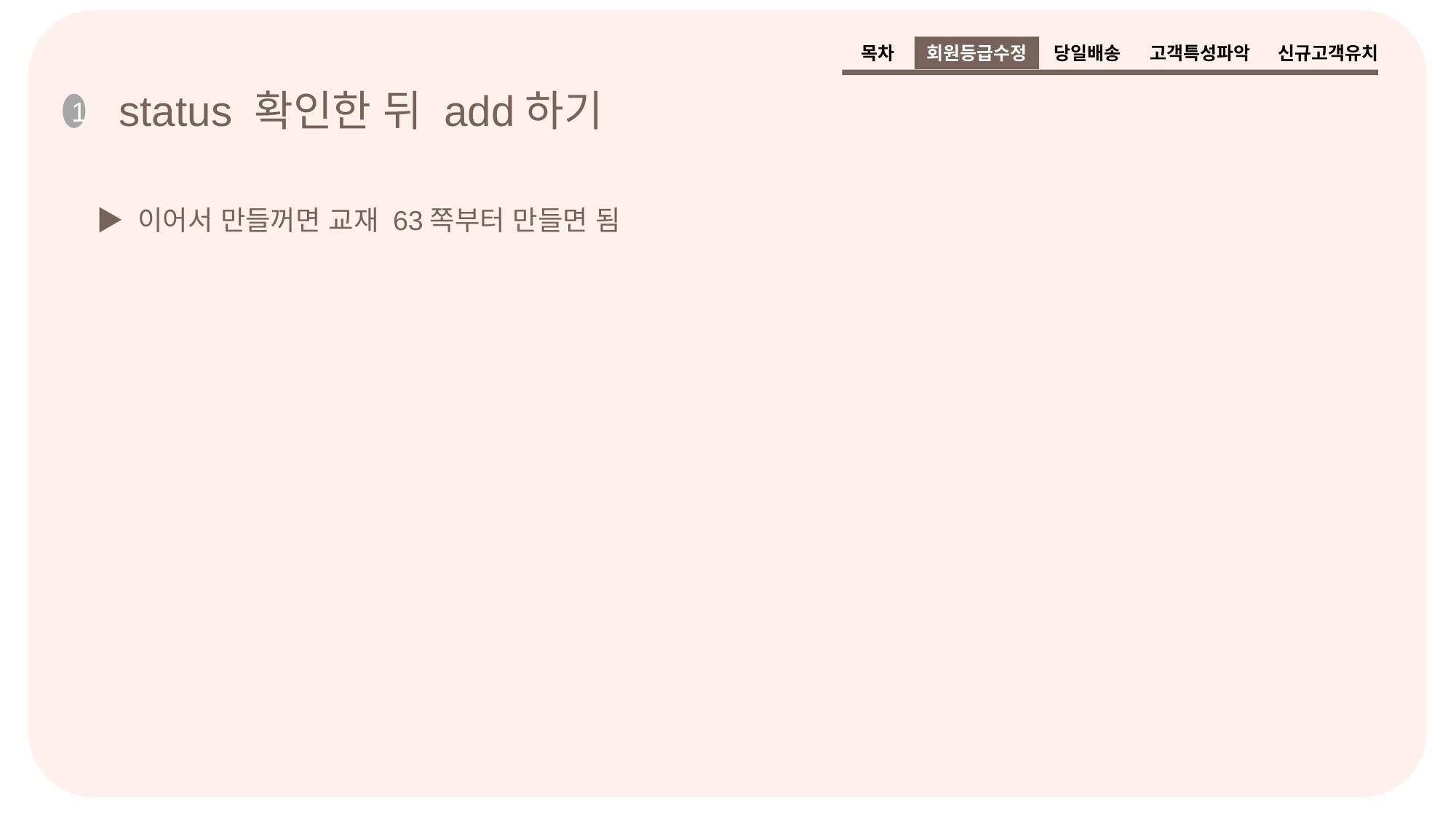

목차
회원등급수정
당일배송
고객특성파악
신규고객유치

status 확인한 뒤 add하기
1
▶ 이어서 만들꺼면 교재 63쪽부터 만들면 됨